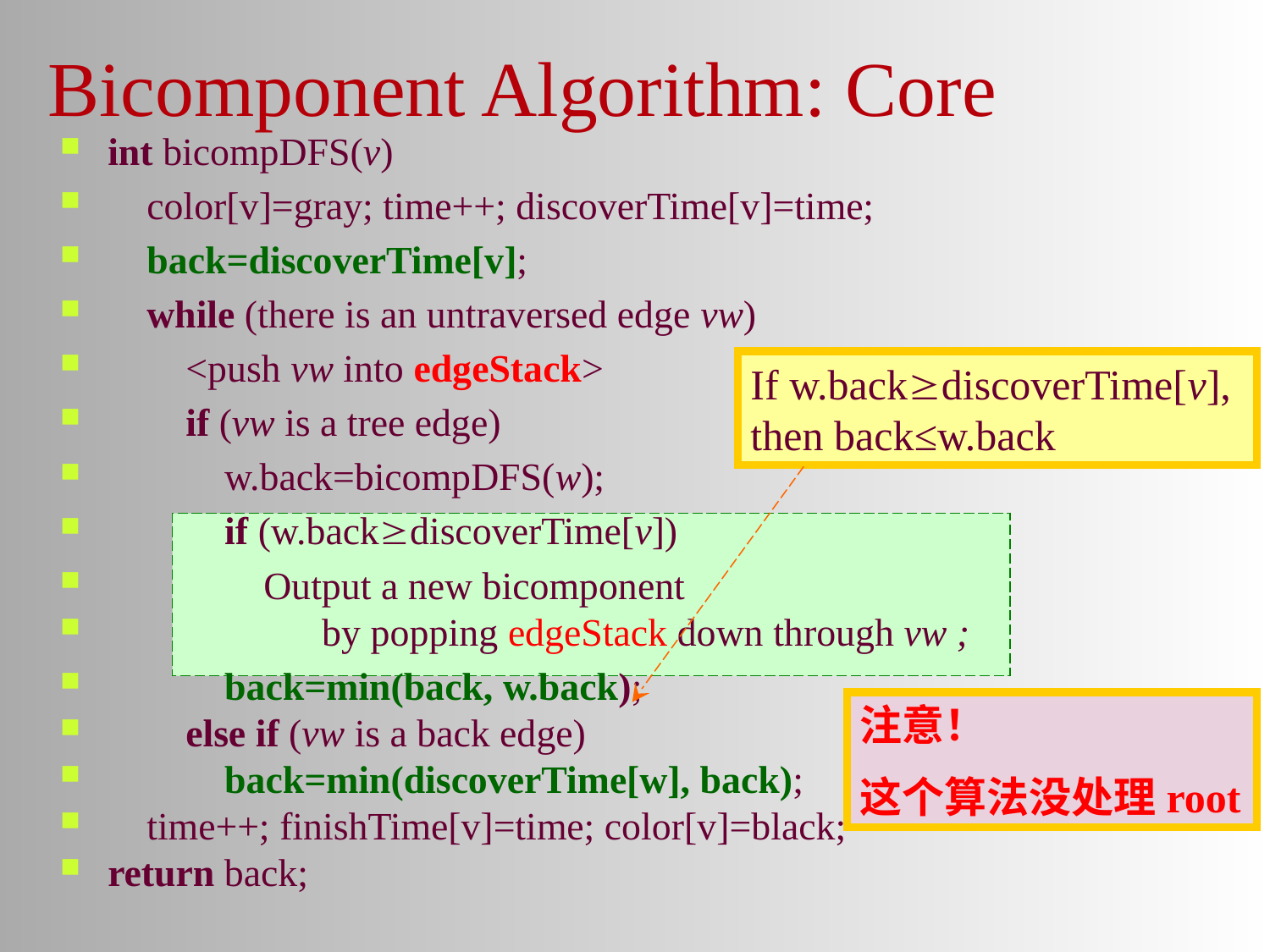

# Bicomponent Algorithm: Core
int bicompDFS(v)
    color[v]=gray; time++; discoverTime[v]=time;
    back=discoverTime[v];
    while (there is an untraversed edge vw)
        <push vw into edgeStack>
        if (vw is a tree edge)
            w.back=bicompDFS(w);
            if (w.back≥discoverTime[v])
                Output a new bicomponent
                      by popping edgeStack down through vw ;
            back=min(back, w.back);
        else if (vw is a back edge)
            back=min(discoverTime[w], back);
    time++; finishTime[v]=time; color[v]=black;
return back;
If w.back≥discoverTime[v], then back≤w.back

注意！
这个算法没处理root